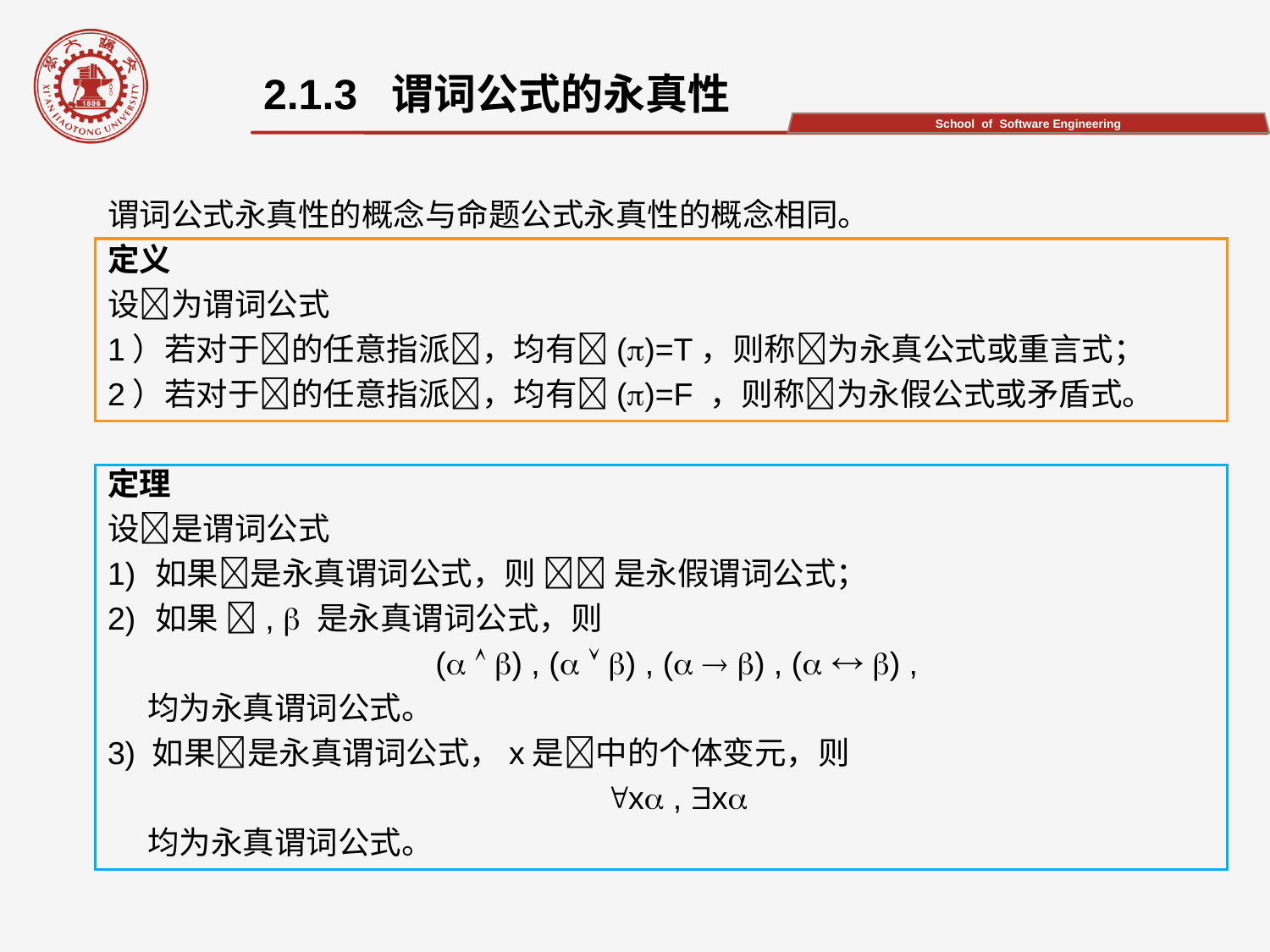

2.1.3  谓词公式的永真性
谓词公式永真性的概念与命题公式永真性的概念相同。
定义
设α为谓词公式
1）若对于α的任意指派π，均有α(π)=T，则称α为永真公式或重言式；
2）若对于α的任意指派π，均有α(π)=F ，则称α为永假公式或矛盾式。

定理
设α是谓词公式
如果α是永真谓词公式，则 ¬α 是永假谓词公式；
如果 α, β 是永真谓词公式，则
(α ∧ β) , (α ∨ β) , (α → β) , (α ↔ β) ,
均为永真谓词公式。
3) 如果α是永真谓词公式，x是α中的个体变元，则
∀xα , ∃xα
均为永真谓词公式。